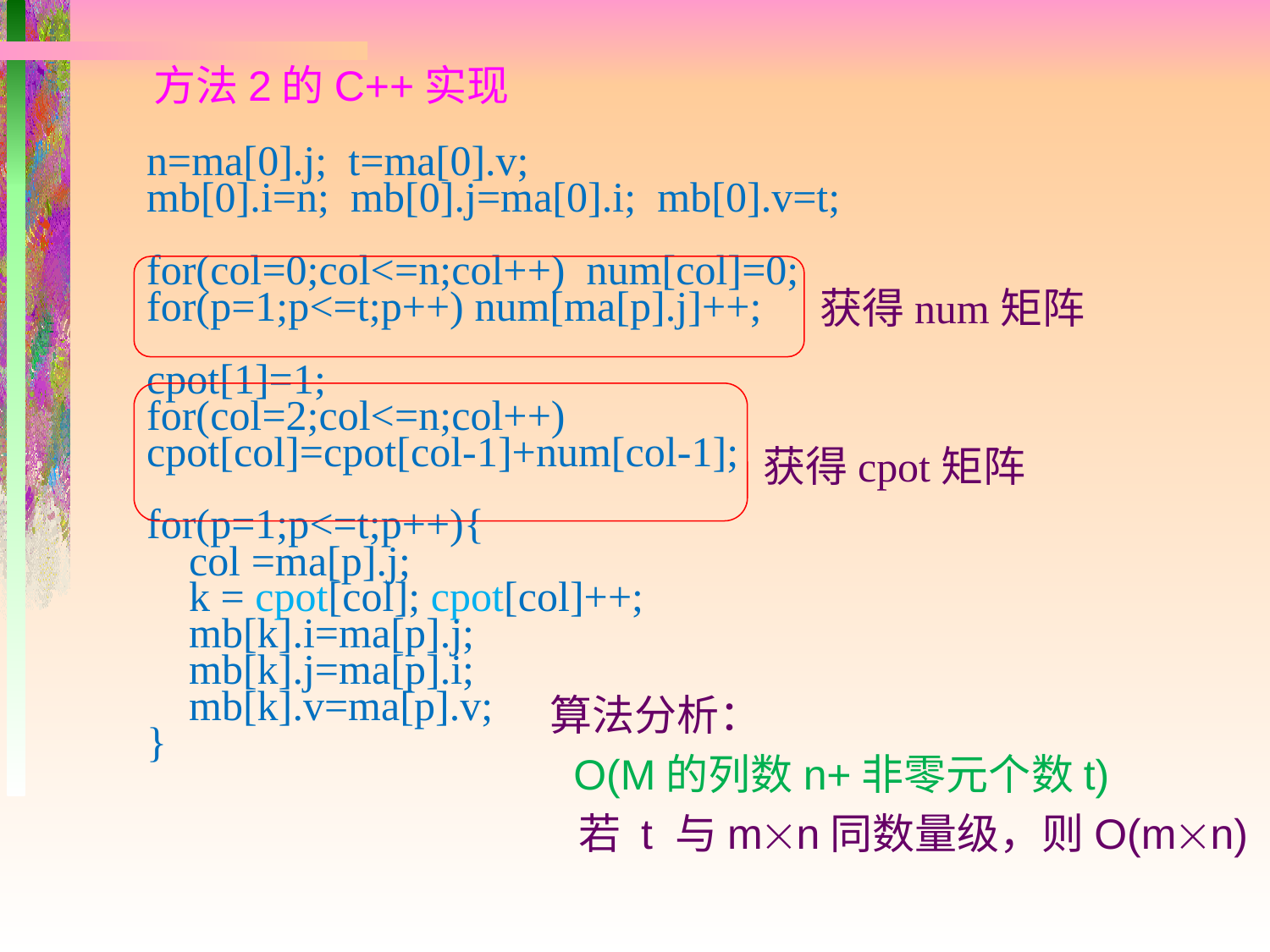

方法2的C++实现
n=ma[0].j;  t=ma[0].v;
mb[0].i=n;  mb[0].j=ma[0].i;  mb[0].v=t;

for(col=0;col<=n;col++)  num[col]=0;
for(p=1;p<=t;p++) num[ma[p].j]++;

cpot[1]=1;
for(col=2;col<=n;col++)
cpot[col]=cpot[col-1]+num[col-1];

for(p=1;p<=t;p++){
    col =ma[p].j;
    k = cpot[col]; cpot[col]++;
    mb[k].i=ma[p].j;
    mb[k].j=ma[p].i;
    mb[k].v=ma[p].v;
}

获得num矩阵

获得cpot矩阵
算法分析：
  O(M的列数n+非零元个数t)
  若 t 与m×n同数量级，则O(m×n)